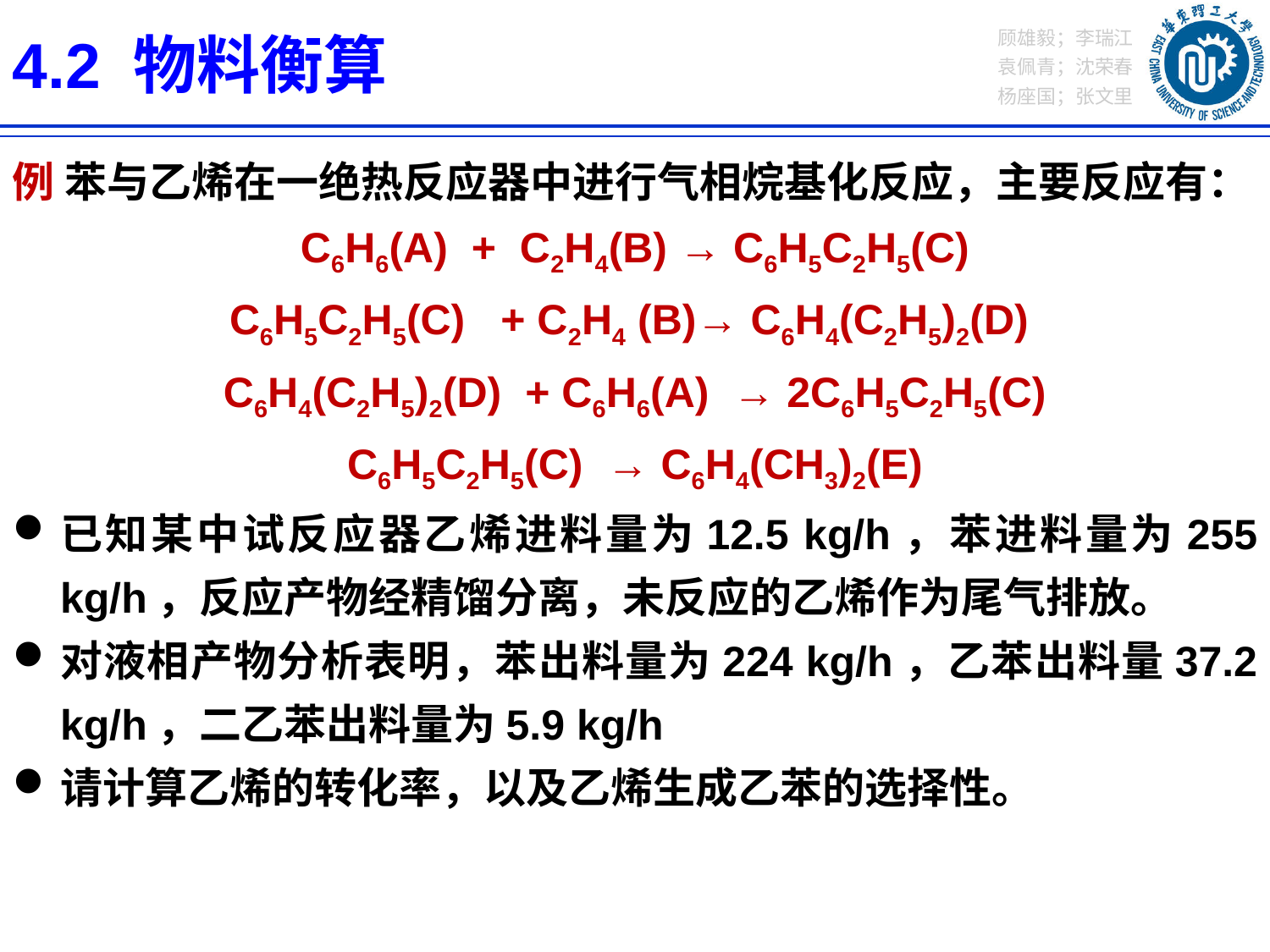

4.2 物料衡算
例 苯与乙烯在一绝热反应器中进行气相烷基化反应，主要反应有：
C6H6(A)  +  C2H4(B) → C6H5C2H5(C)
C6H5C2H5(C)   + C2H4 (B)→ C6H4(C2H5)2(D)
C6H4(C2H5)2(D)  + C6H6(A)  → 2C6H5C2H5(C)
C6H5C2H5(C)  → C6H4(CH3)2(E)
已知某中试反应器乙烯进料量为12.5 kg/h，苯进料量为255 kg/h，反应产物经精馏分离，未反应的乙烯作为尾气排放。
对液相产物分析表明，苯出料量为224 kg/h，乙苯出料量37.2 kg/h，二乙苯出料量为5.9 kg/h
请计算乙烯的转化率，以及乙烯生成乙苯的选择性。